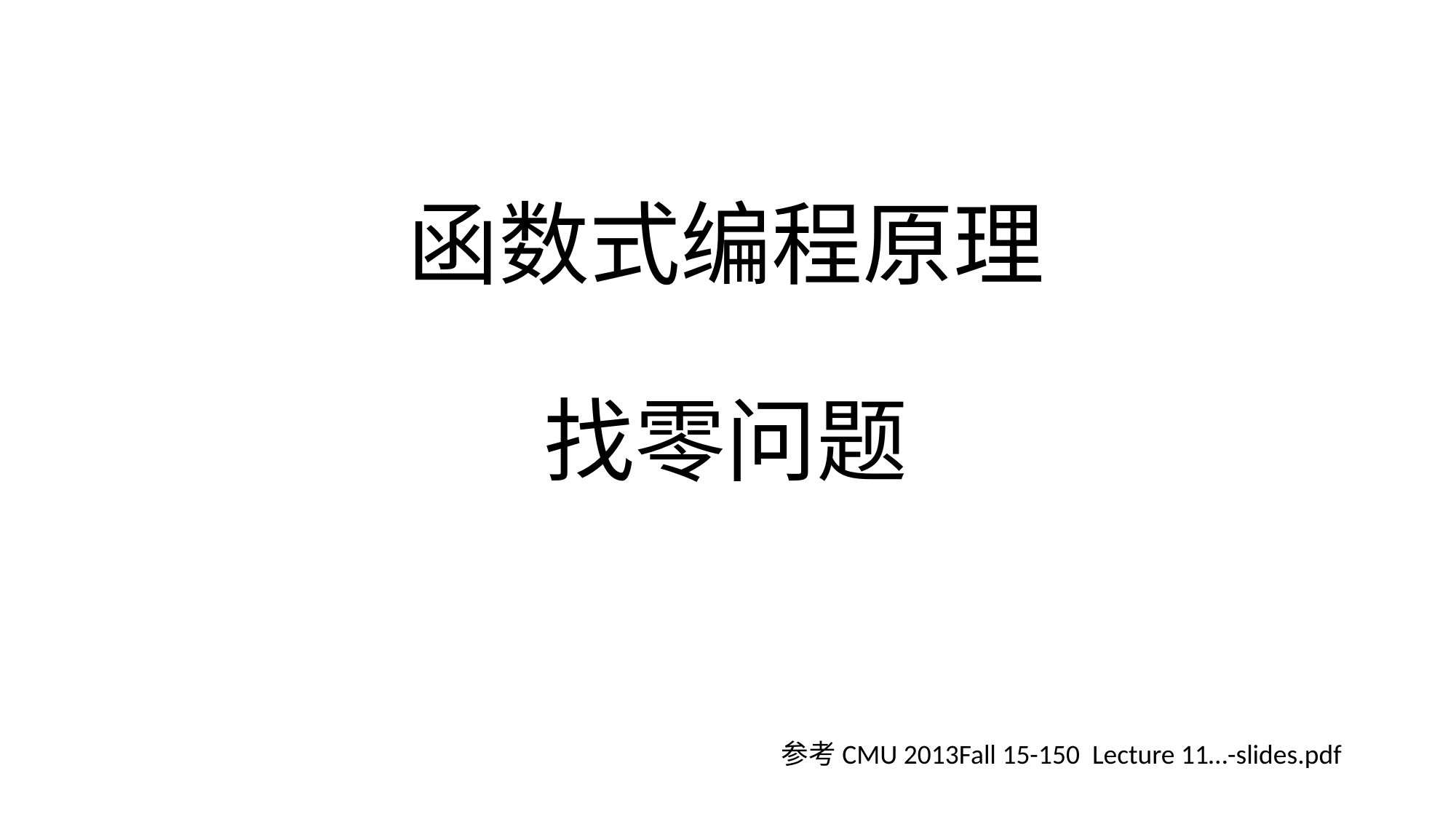

# 函数式编程原理 找零问题
参考CMU 2013Fall 15-150  Lecture 11…-slides.pdf